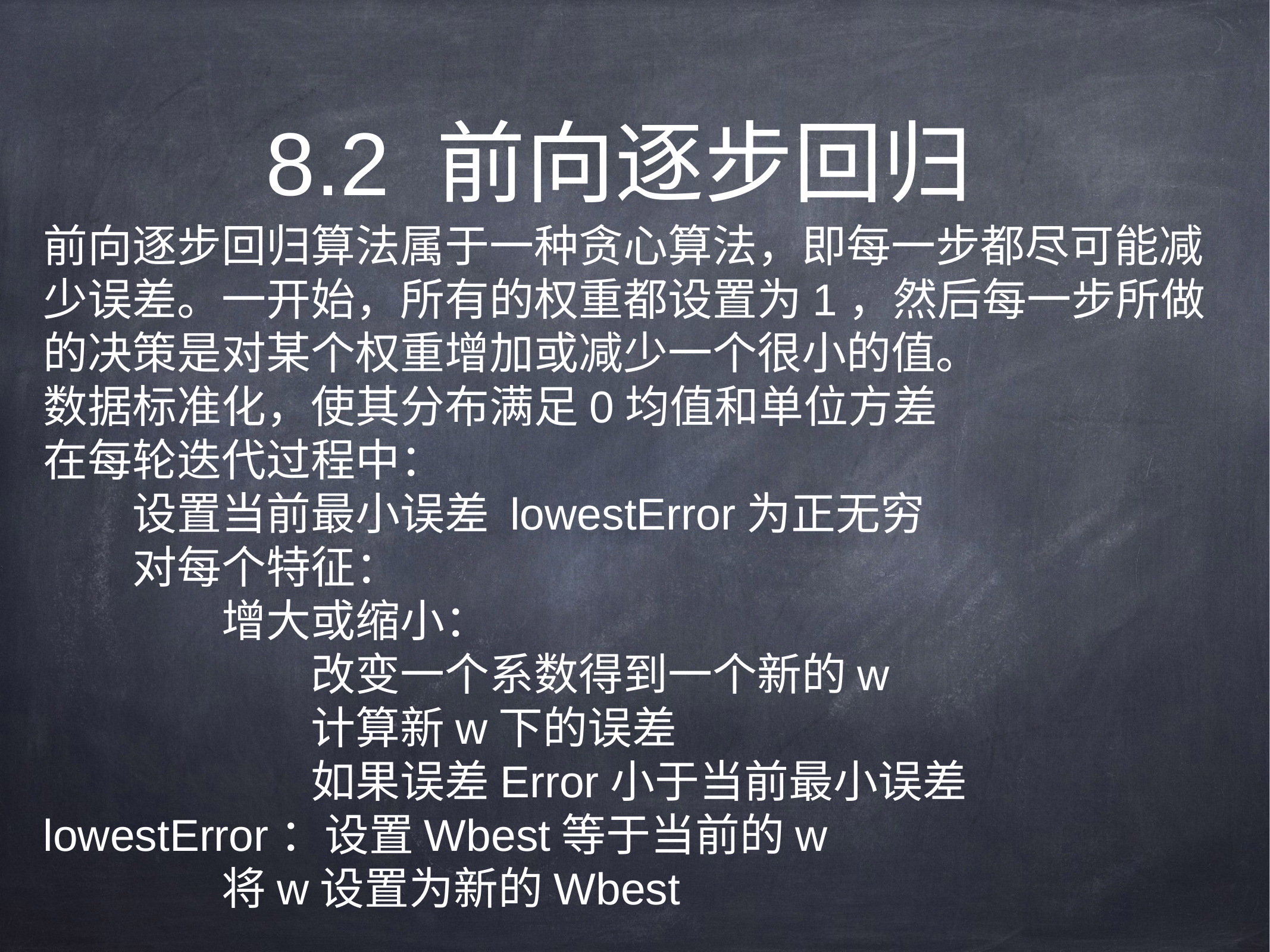

# 8.2 前向逐步回归
前向逐步回归算法属于一种贪心算法，即每一步都尽可能减少误差。一开始，所有的权重都设置为1，然后每一步所做的决策是对某个权重增加或减少一个很小的值。
数据标准化，使其分布满足0均值和单位方差
在每轮迭代过程中：
	设置当前最小误差 lowestError为正无穷
	对每个特征：
		增大或缩小：
			改变一个系数得到一个新的w
			计算新w下的误差
			如果误差Error小于当前最小误差lowestError：设置Wbest等于当前的w
		将w设置为新的Wbest